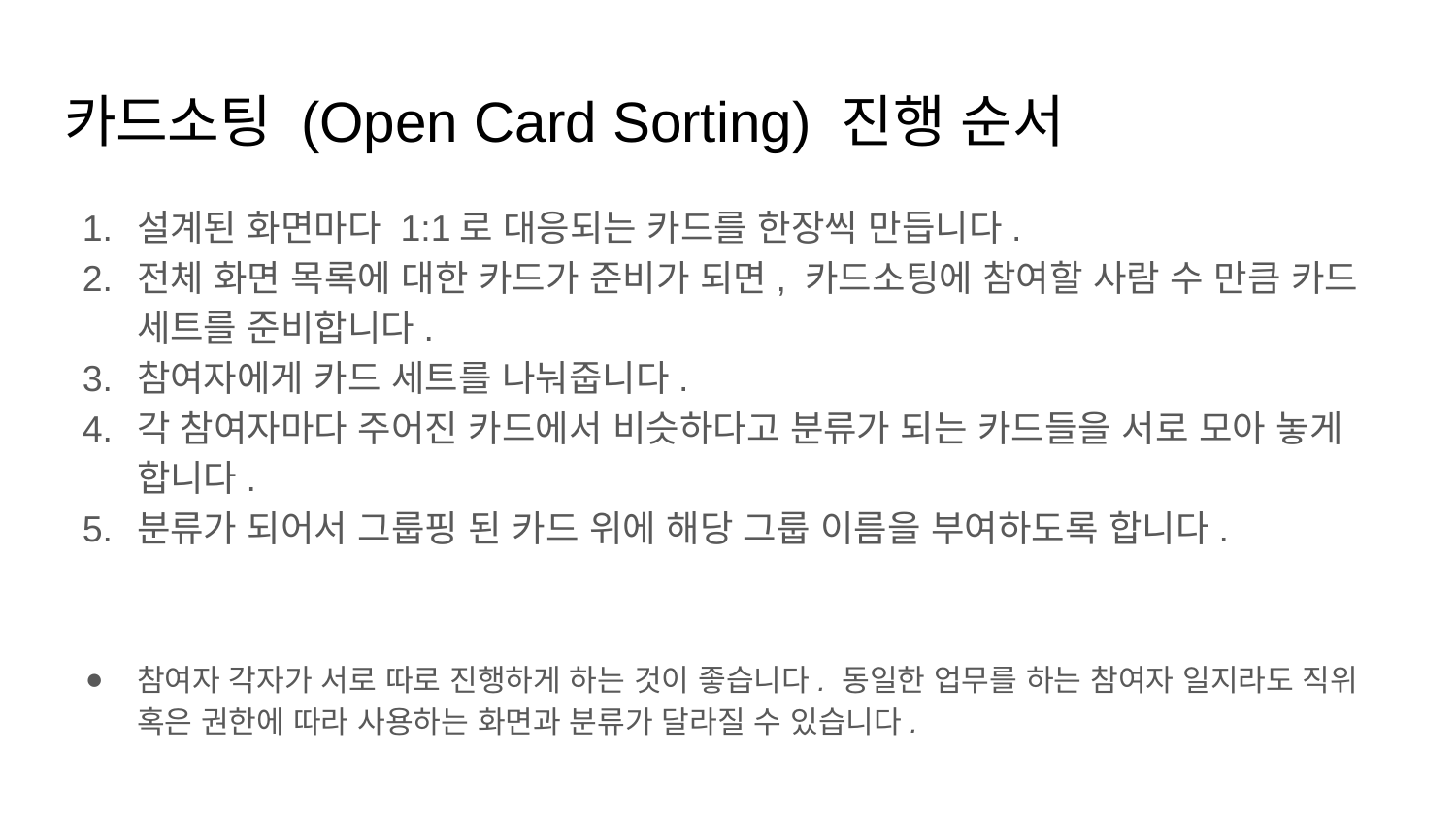

# 카드소팅 (Open Card Sorting) 진행 순서
설계된 화면마다 1:1로 대응되는 카드를 한장씩 만듭니다.
전체 화면 목록에 대한 카드가 준비가 되면, 카드소팅에 참여할 사람 수 만큼 카드 세트를 준비합니다.
참여자에게 카드 세트를 나눠줍니다.
각 참여자마다 주어진 카드에서 비슷하다고 분류가 되는 카드들을 서로 모아 놓게 합니다.
분류가 되어서 그룹핑 된 카드 위에 해당 그룹 이름을 부여하도록 합니다.

참여자 각자가 서로 따로 진행하게 하는 것이 좋습니다. 동일한 업무를 하는 참여자 일지라도 직위 혹은 권한에 따라 사용하는 화면과 분류가 달라질 수 있습니다.